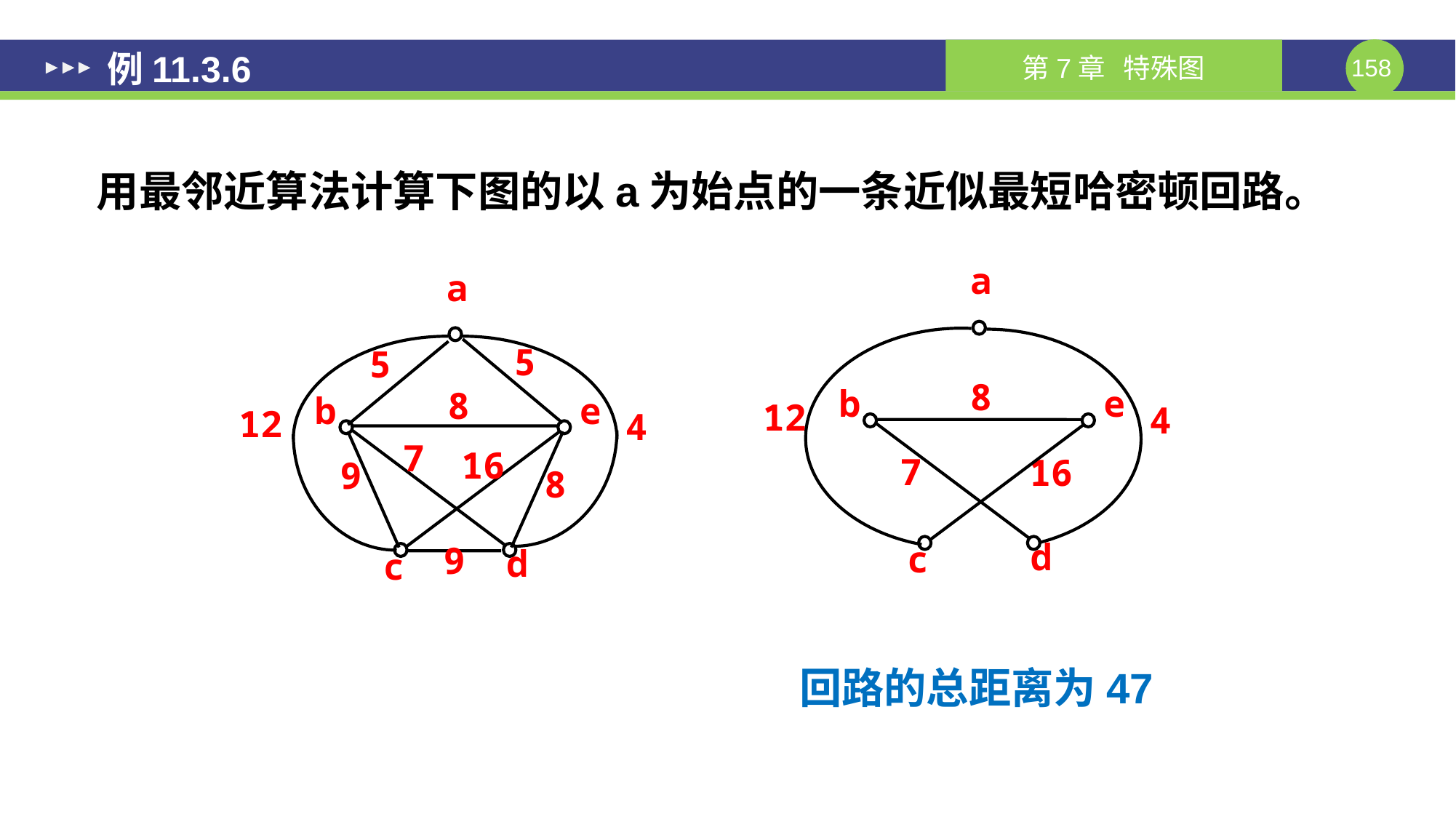

# 例11.3.6
用最邻近算法计算下图的以a为始点的一条近似最短哈密顿回路。
a

b
e

d
c

a

5

5
8
b
e
12
4

7
16
9
8
9
d
c

8
12
4

7
16
回路的总距离为47